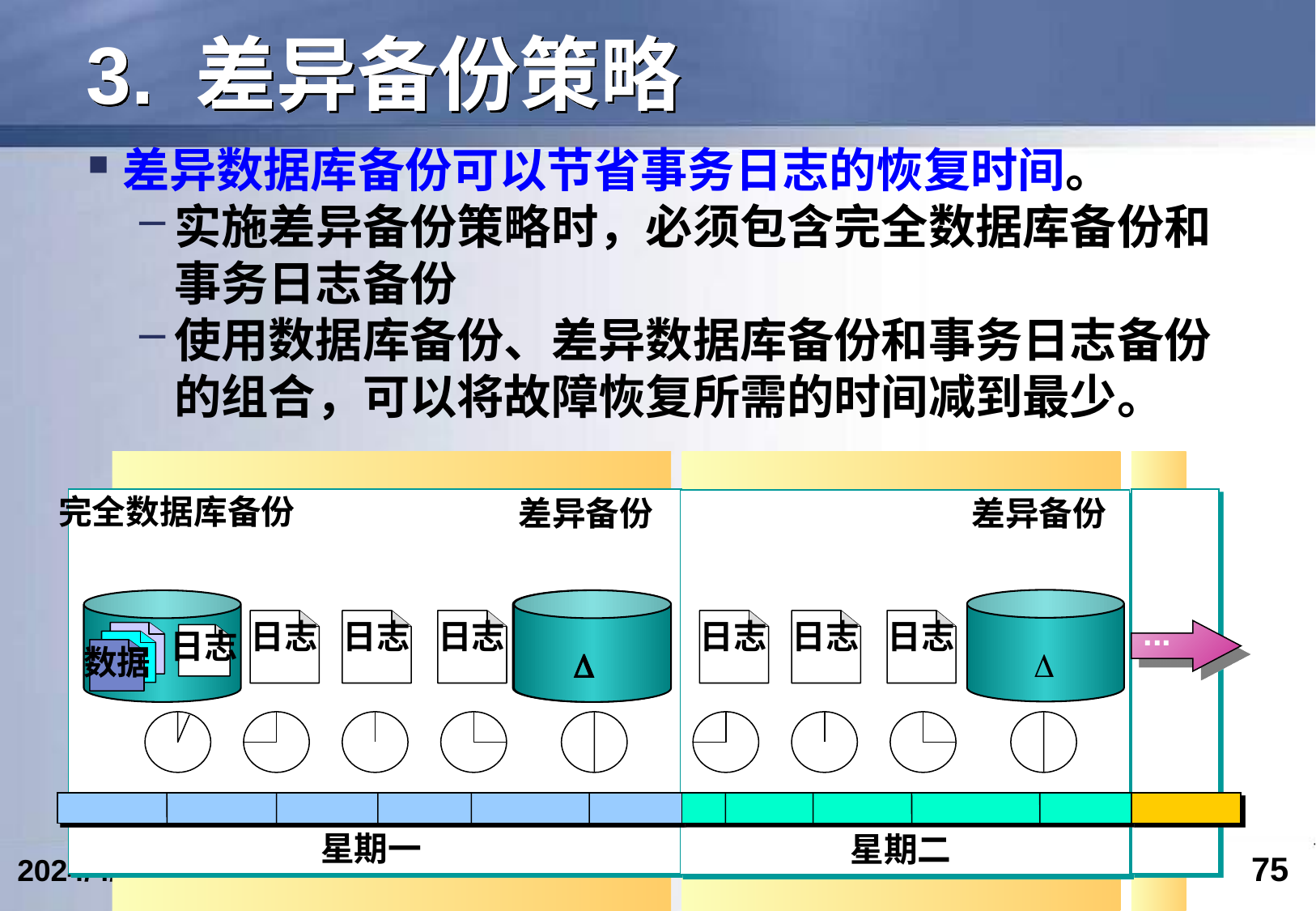

# 3. 差异备份策略
差异数据库备份可以节省事务日志的恢复时间。
实施差异备份策略时，必须包含完全数据库备份和事务日志备份
使用数据库备份、差异数据库备份和事务日志备份的组合，可以将故障恢复所需的时间减到最少。

完全数据库备份
差异备份
差异备份
星期一

星期二

日志

数据

Log

Data

日志

日志

日志

日志

日志

日志
...
Δ
Δ

75
2024/4/24